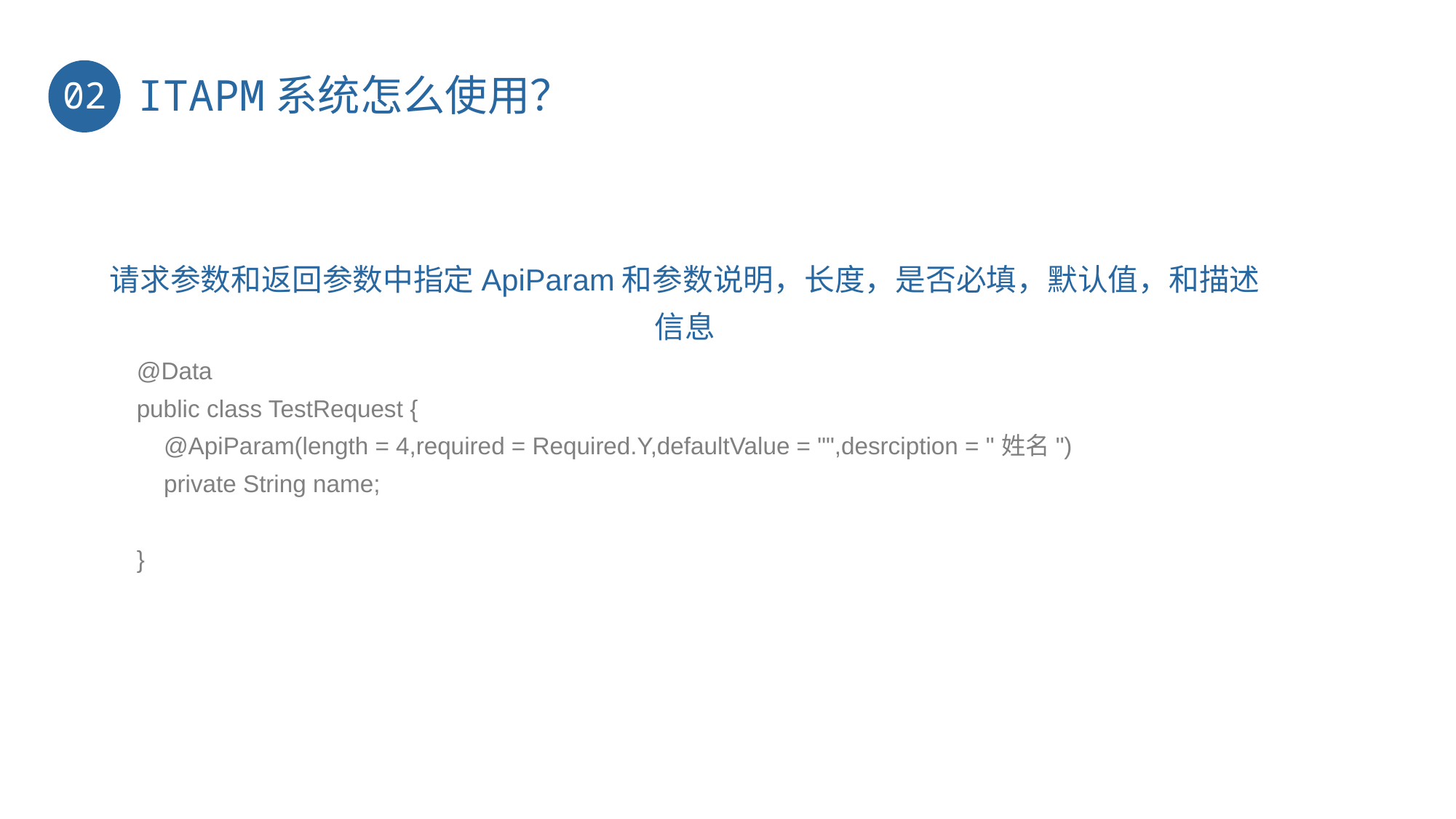

ITAPM系统怎么使用？
02
请求参数和返回参数中指定ApiParam和参数说明，长度，是否必填，默认值，和描述信息
@Data
public class TestRequest {
    @ApiParam(length = 4,required = Required.Y,defaultValue = "",desrciption = "姓名")
    private String name;

}